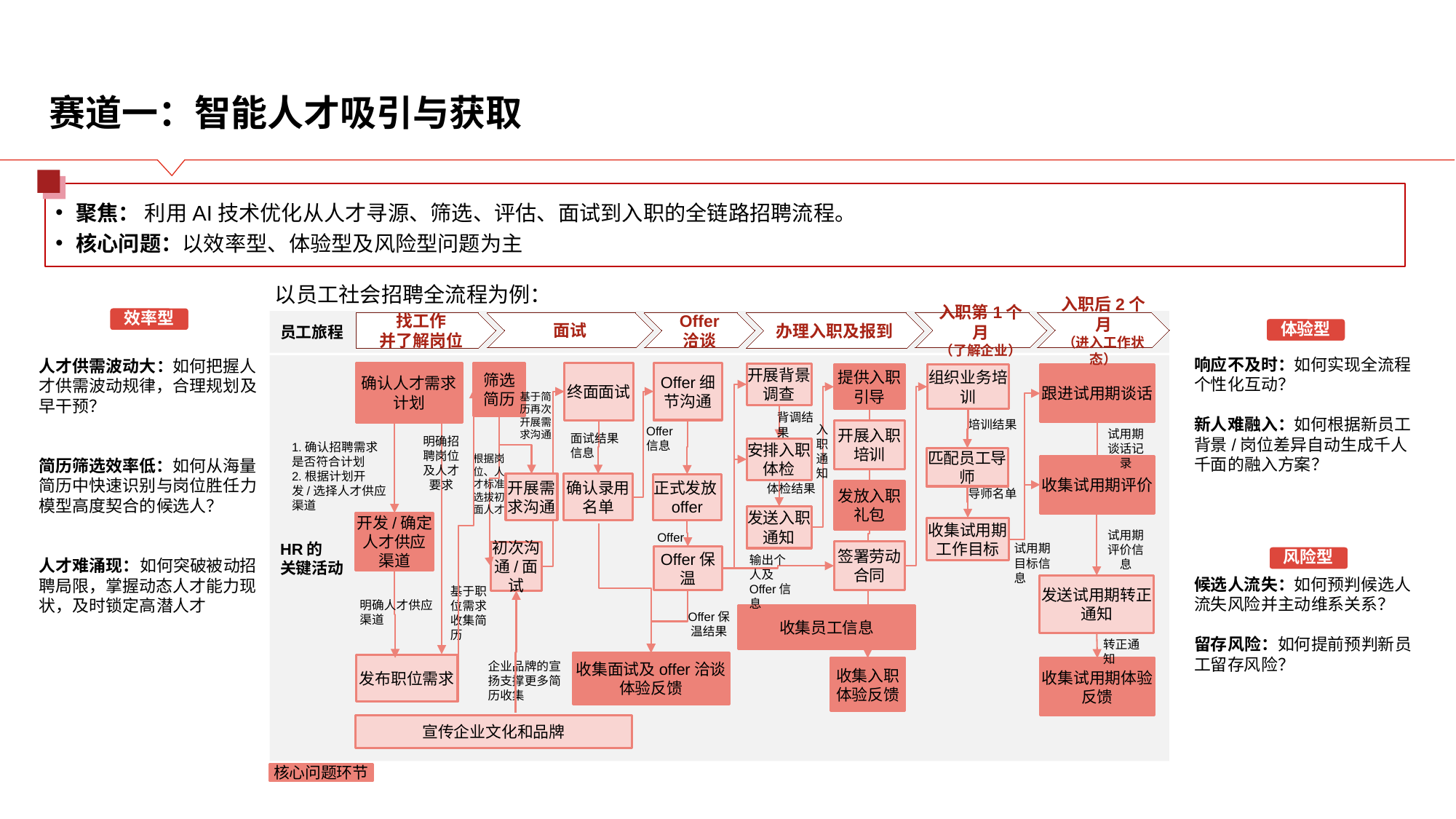

# 赛道一：智能人才吸引与获取

聚焦： 利用AI技术优化从人才寻源、筛选、评估、面试到入职的全链路招聘流程。
核心问题：以效率型、体验型及风险型问题为主
以员工社会招聘全流程为例：

效率型
员工旅程
面试
Offer
洽谈
入职第1个月
（了解企业）
入职后2个月
（进入工作状态）
找工作
并了解岗位
办理入职及报到

体验型
响应不及时：如何实现全流程个性化互动？

新人难融入：如何根据新员工背景/岗位差异自动生成千人千面的融入方案？

候选人流失：如何预判候选人流失风险并主动维系关系？

留存风险：如何提前预判新员工留存风险？

人才供需波动大：如何把握人才供需波动规律，合理规划及早干预？

简历筛选效率低：如何从海量简历中快速识别与岗位胜任力模型高度契合的候选人？

人才难涌现：如何突破被动招聘局限，掌握动态人才能力现状，及时锁定高潜人才

HR的
关键活动
确认人才需求计划
筛选
简历
终面面试
Offer细节沟通
开展背景调查
提供入职引导
组织业务培训
跟进试用期谈话
基于简历再次开展需求沟通
背调结果
培训结果
开展入职培训
入职通知
Offer信息
试用期谈话记录
面试结果信息
明确招聘岗位及人才要求
安排入职体检
1.确认招聘需求是否符合计划
2.根据计划开发/选择人才供应渠道
匹配员工导师
根据岗位、人才标准选拔初面人才
收集试用期评价
开展需求沟通
确认录用名单
正式发放offer
发放入职礼包
体检结果
导师名单
发送入职通知
开发/确定人才供应渠道
收集试用期工作目标
试用期评价信息
Offer
试用期目标信息
签署劳动合同
初次沟通/面试

风险型
Offer保温
输出个人及Offer信息
发送试用期转正通知
基于职位需求收集简历
明确人才供应渠道
收集员工信息
Offer保温结果
转正通知
收集面试及offer洽谈体验反馈
发布职位需求
收集入职体验反馈
收集试用期体验反馈
企业品牌的宣扬支撑更多简历收集
宣传企业文化和品牌
核心问题环节